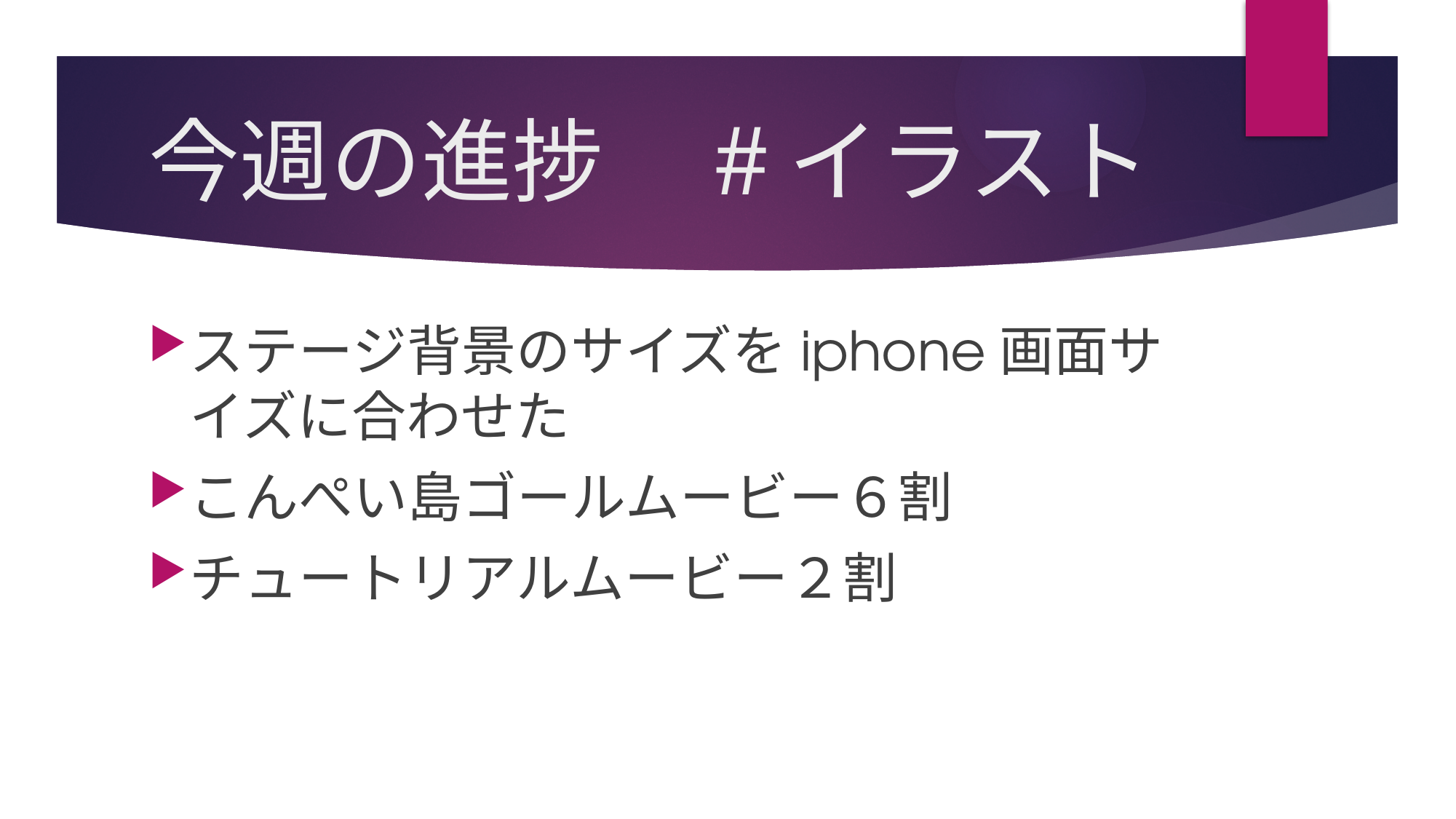

# 今週の進捗　#イラスト
ステージ背景のサイズをiphone画面サイズに合わせた
こんぺい島ゴールムービー６割
チュートリアルムービー２割